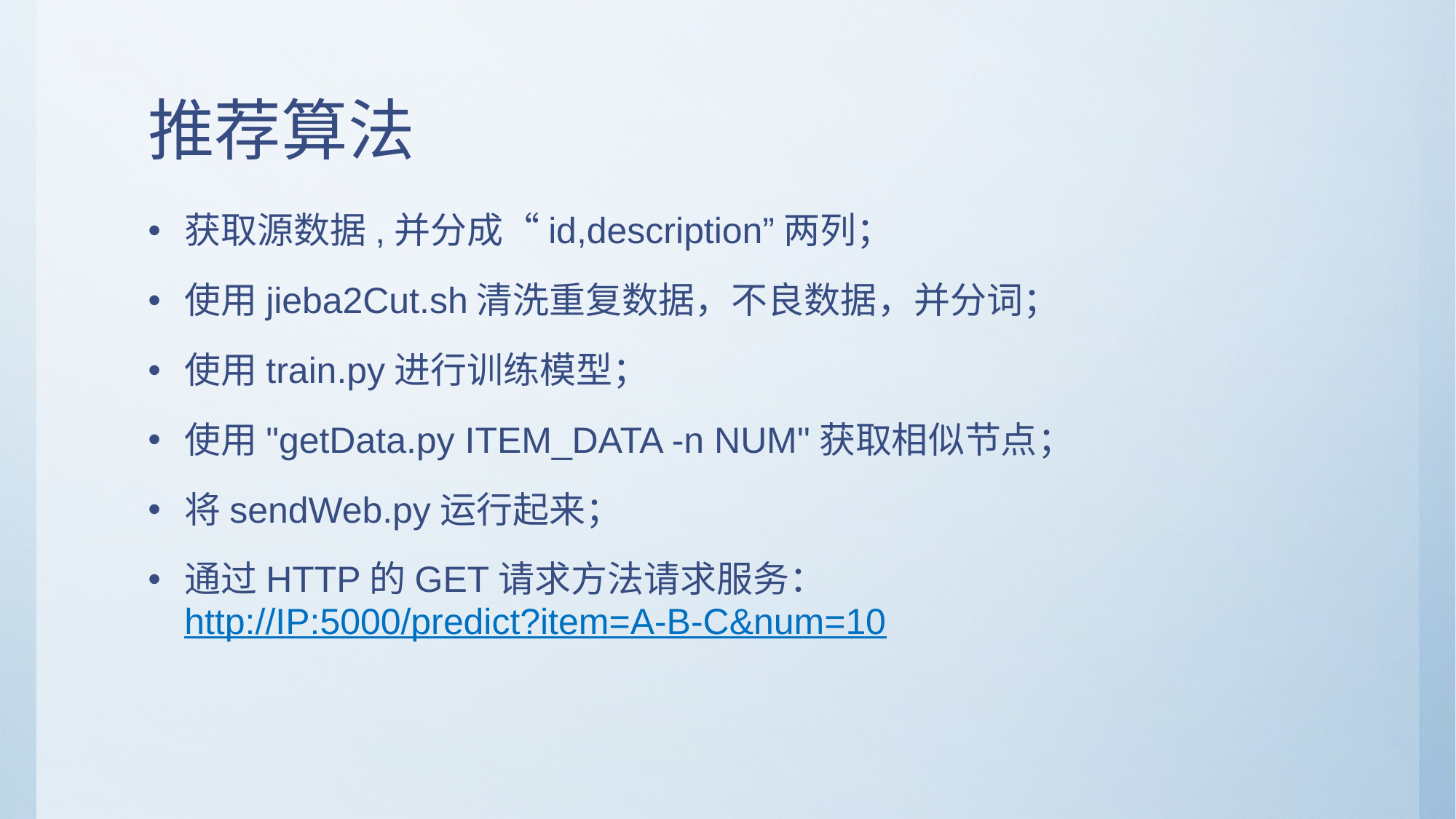

# 推荐算法
获取源数据,并分成“id,description”两列；
使用jieba2Cut.sh清洗重复数据，不良数据，并分词；
使用train.py进行训练模型；
使用"getData.py ITEM_DATA -n NUM"获取相似节点；
将sendWeb.py运行起来；
通过HTTP的GET请求方法请求服务：http://IP:5000/predict?item=A-B-C&num=10